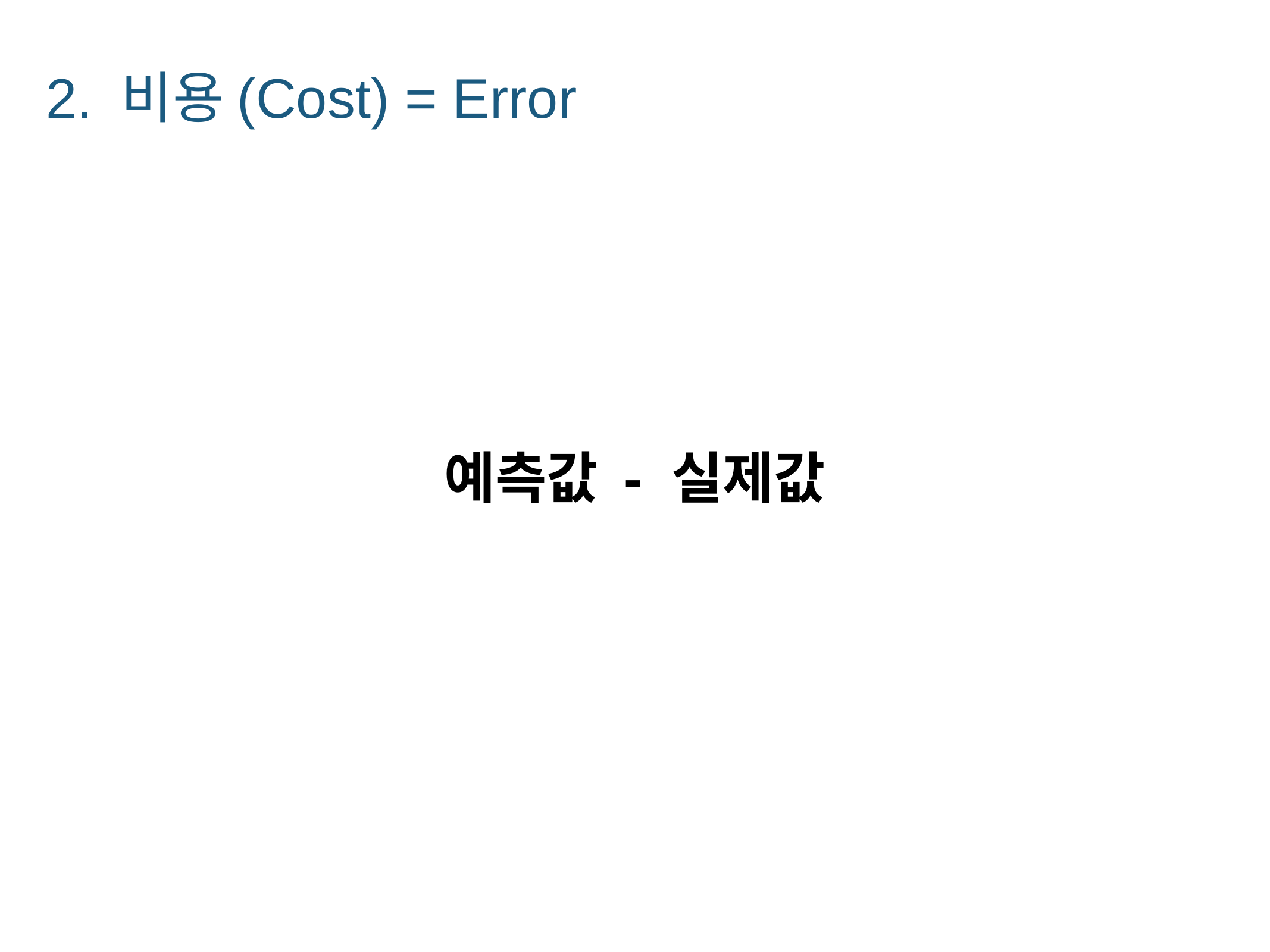

2. 비용(Cost) = Error
예측값 - 실제값